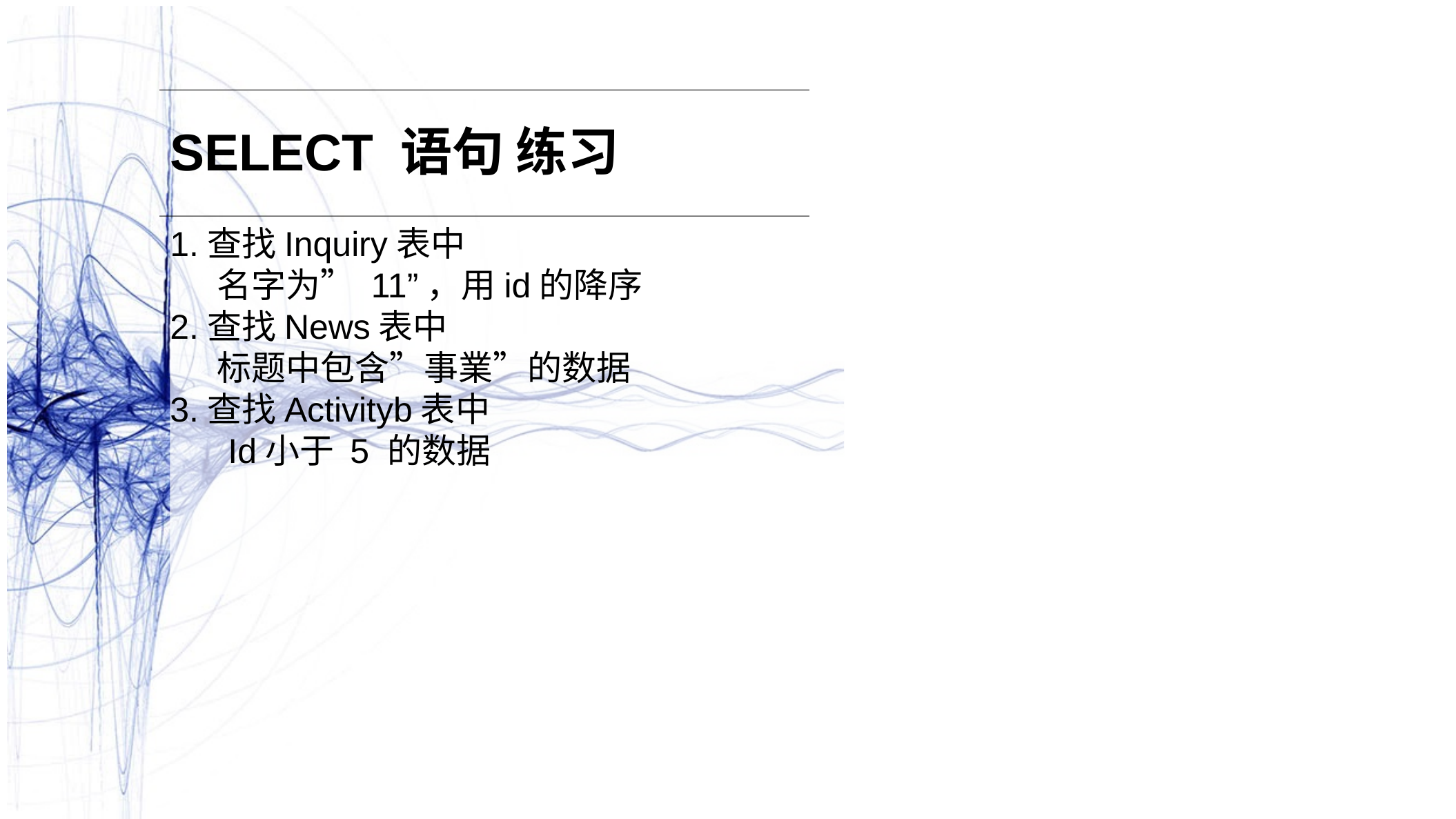

SELECT 语句 练习

1.查找Inquiry表中
     名字为” 11”，用id的降序
2.查找News表中
     标题中包含”事業”的数据
3.查找Activityb表中
      Id小于 5 的数据